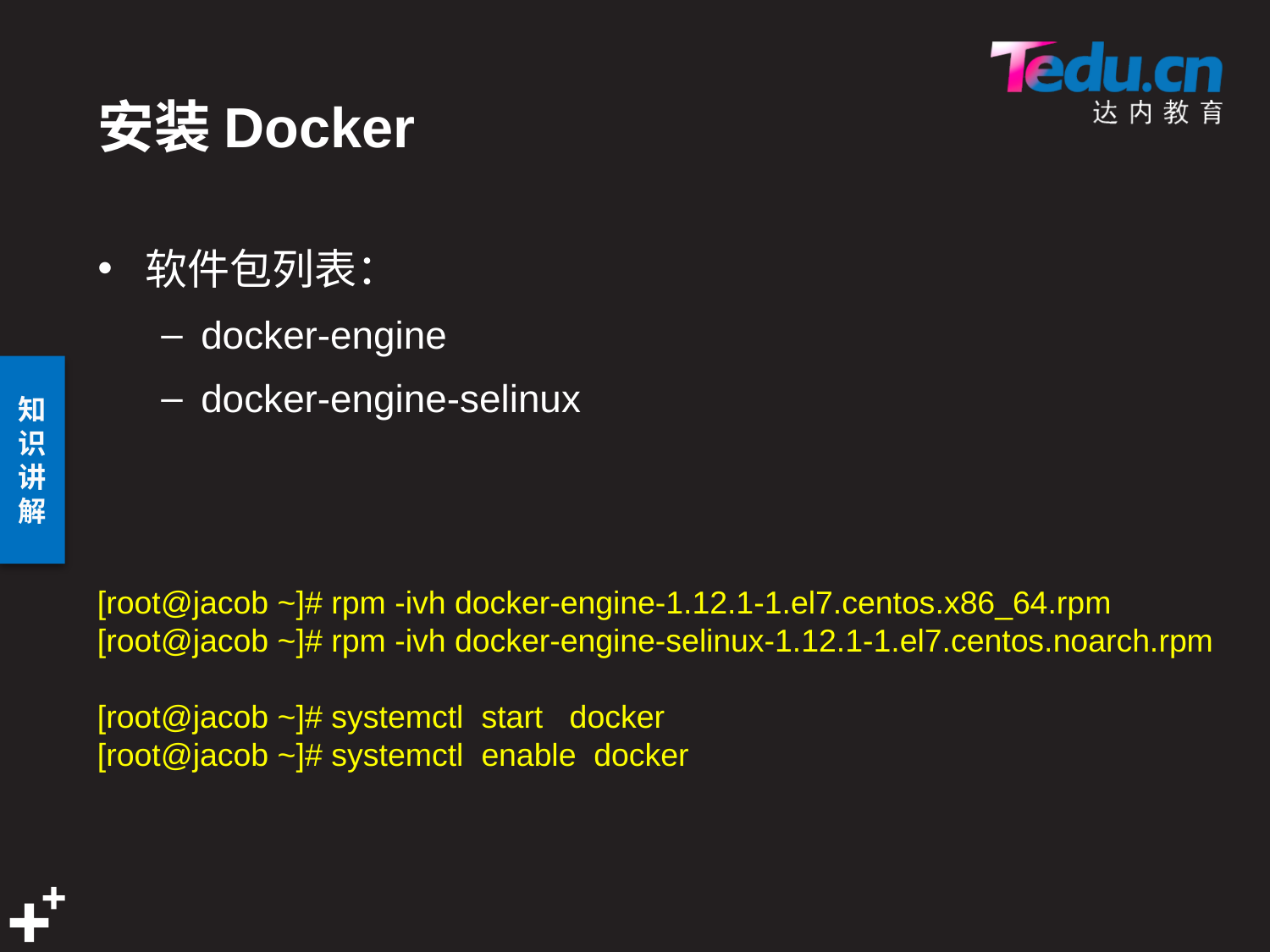

# 安装Docker
软件包列表：
docker-engine
docker-engine-selinux
[root@jacob ~]# rpm -ivh docker-engine-1.12.1-1.el7.centos.x86_64.rpm
[root@jacob ~]# rpm -ivh docker-engine-selinux-1.12.1-1.el7.centos.noarch.rpm

[root@jacob ~]# systemctl  start   docker
[root@jacob ~]# systemctl  enable  docker